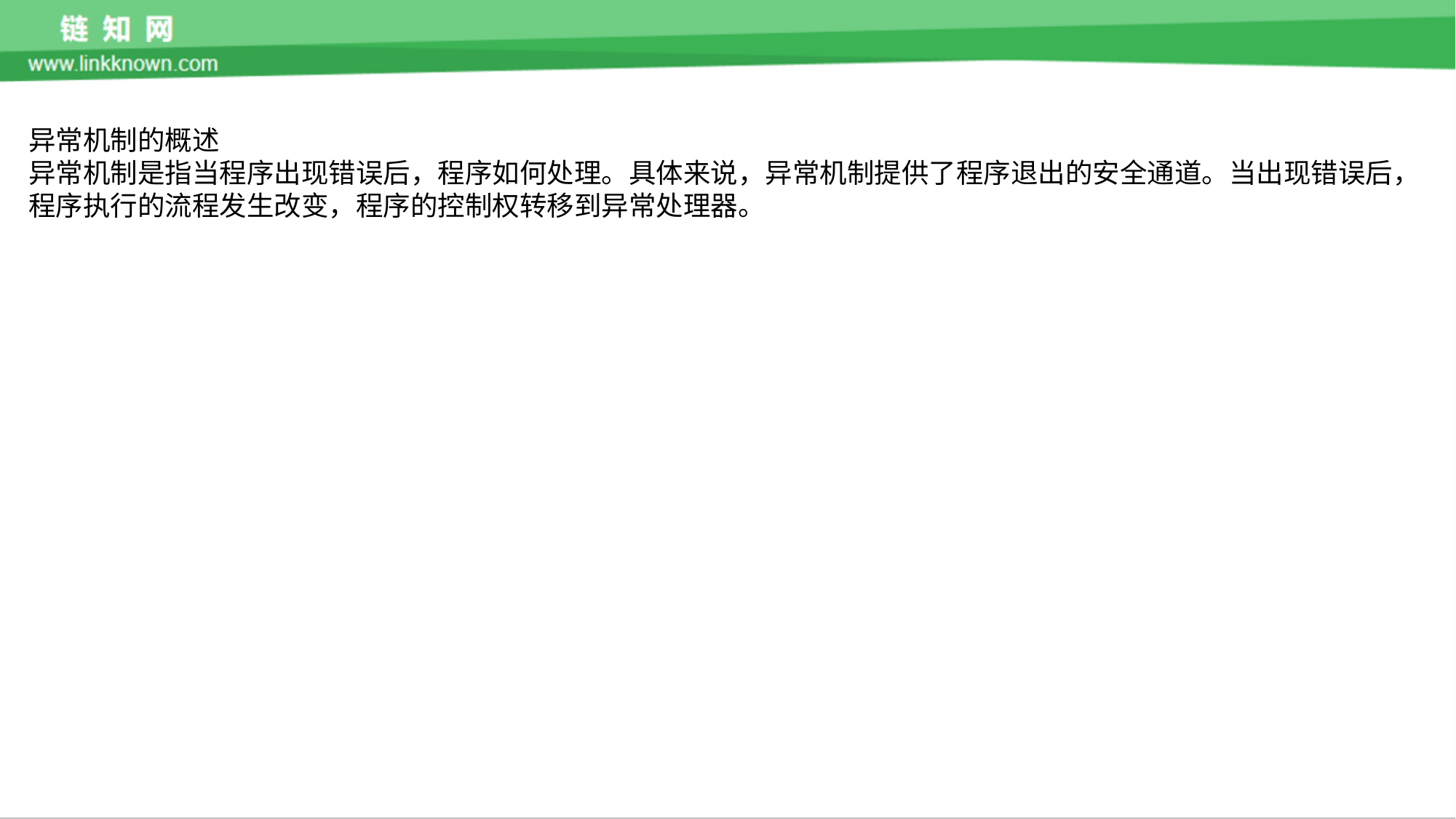

异常机制的概述
异常机制是指当程序出现错误后，程序如何处理。具体来说，异常机制提供了程序退出的安全通道。当出现错误后，程序执行的流程发生改变，程序的控制权转移到异常处理器。